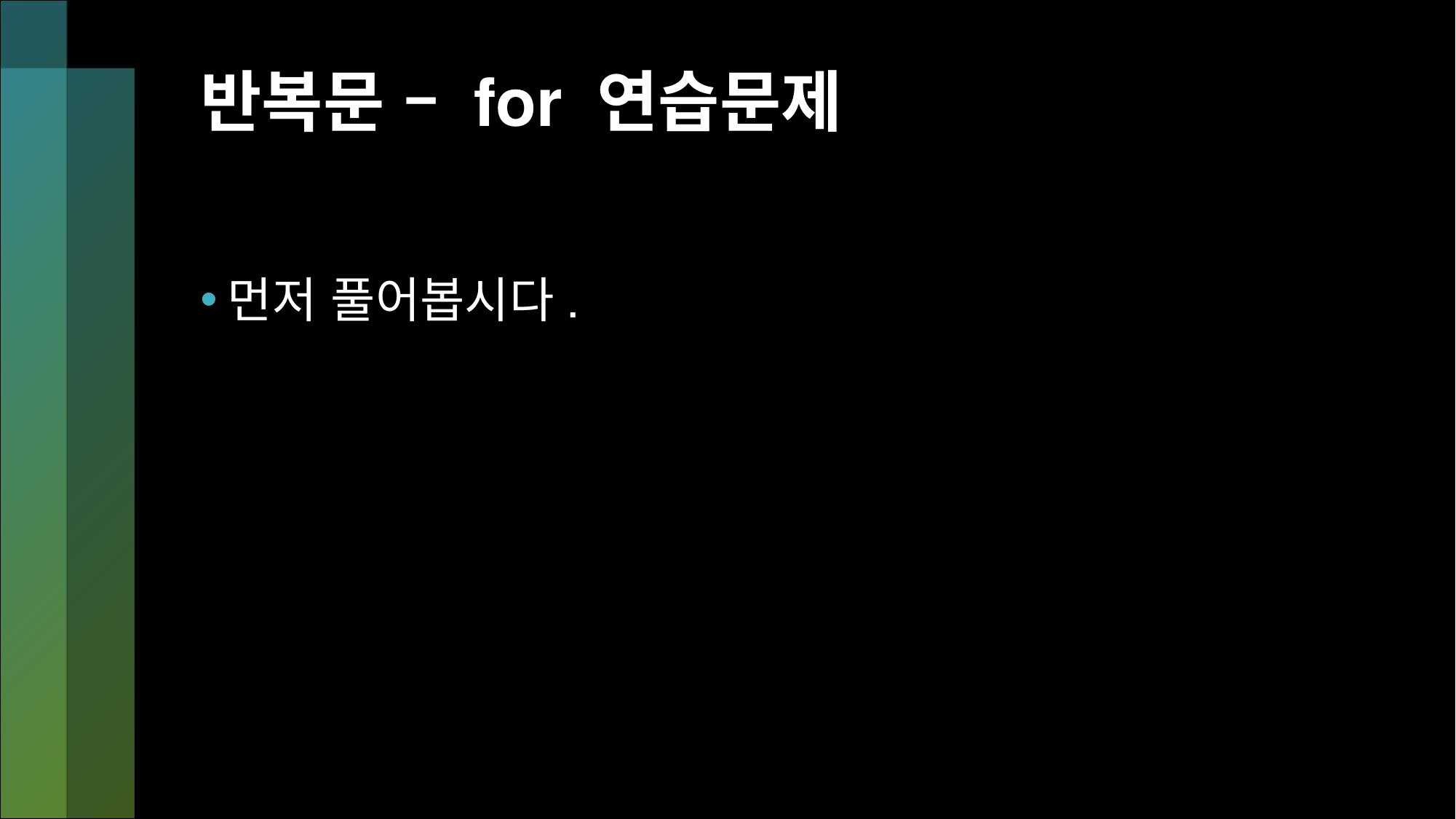

# 반복문 – for 연습문제
먼저 풀어봅시다.